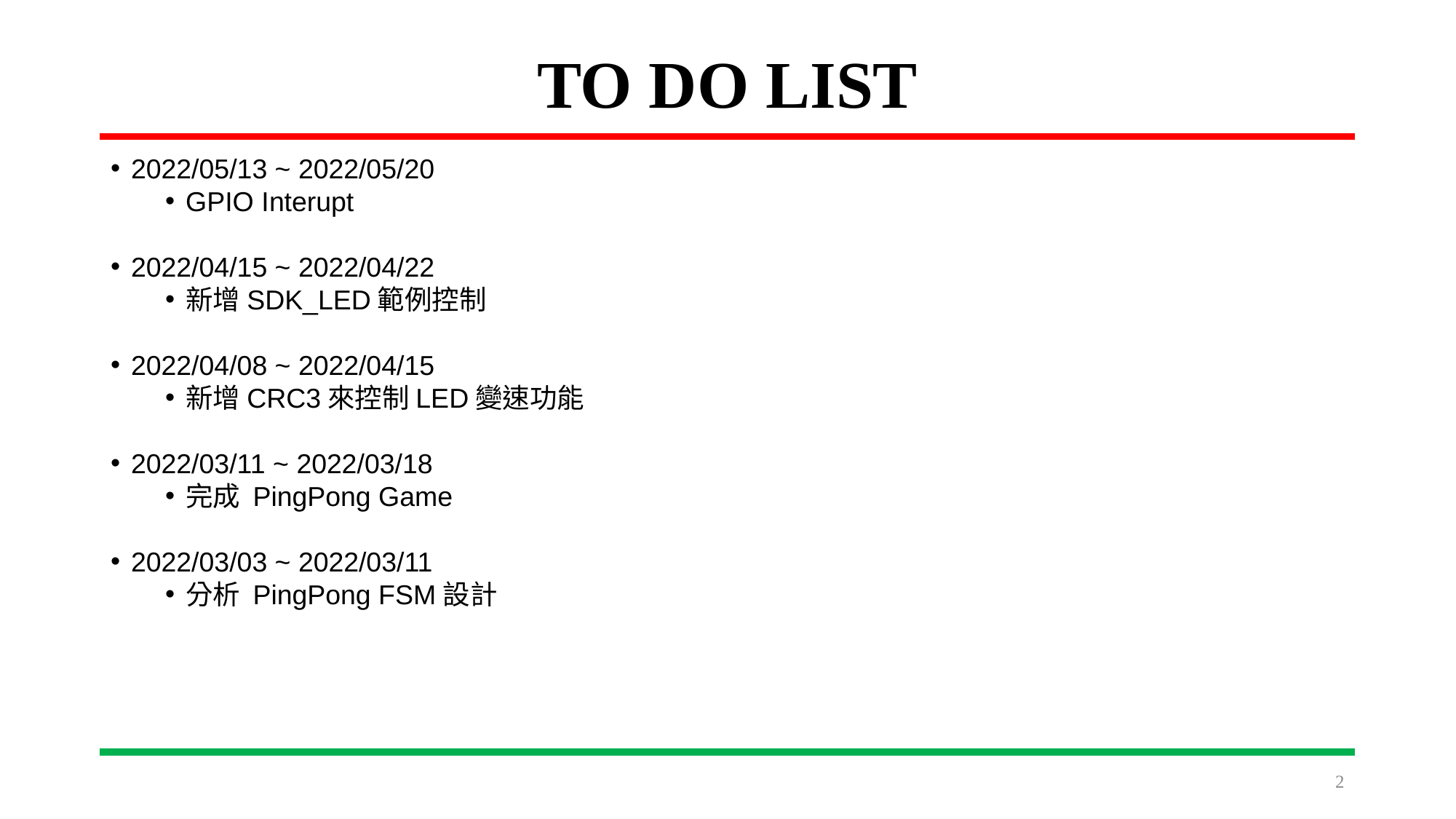

# TO DO LIST
2022/05/13 ~ 2022/05/20
GPIO Interupt

2022/04/15 ~ 2022/04/22
新增SDK_LED範例控制

2022/04/08 ~ 2022/04/15
新增CRC3來控制LED變速功能

2022/03/11 ~ 2022/03/18
完成 PingPong Game

2022/03/03 ~ 2022/03/11
分析 PingPong FSM設計
2